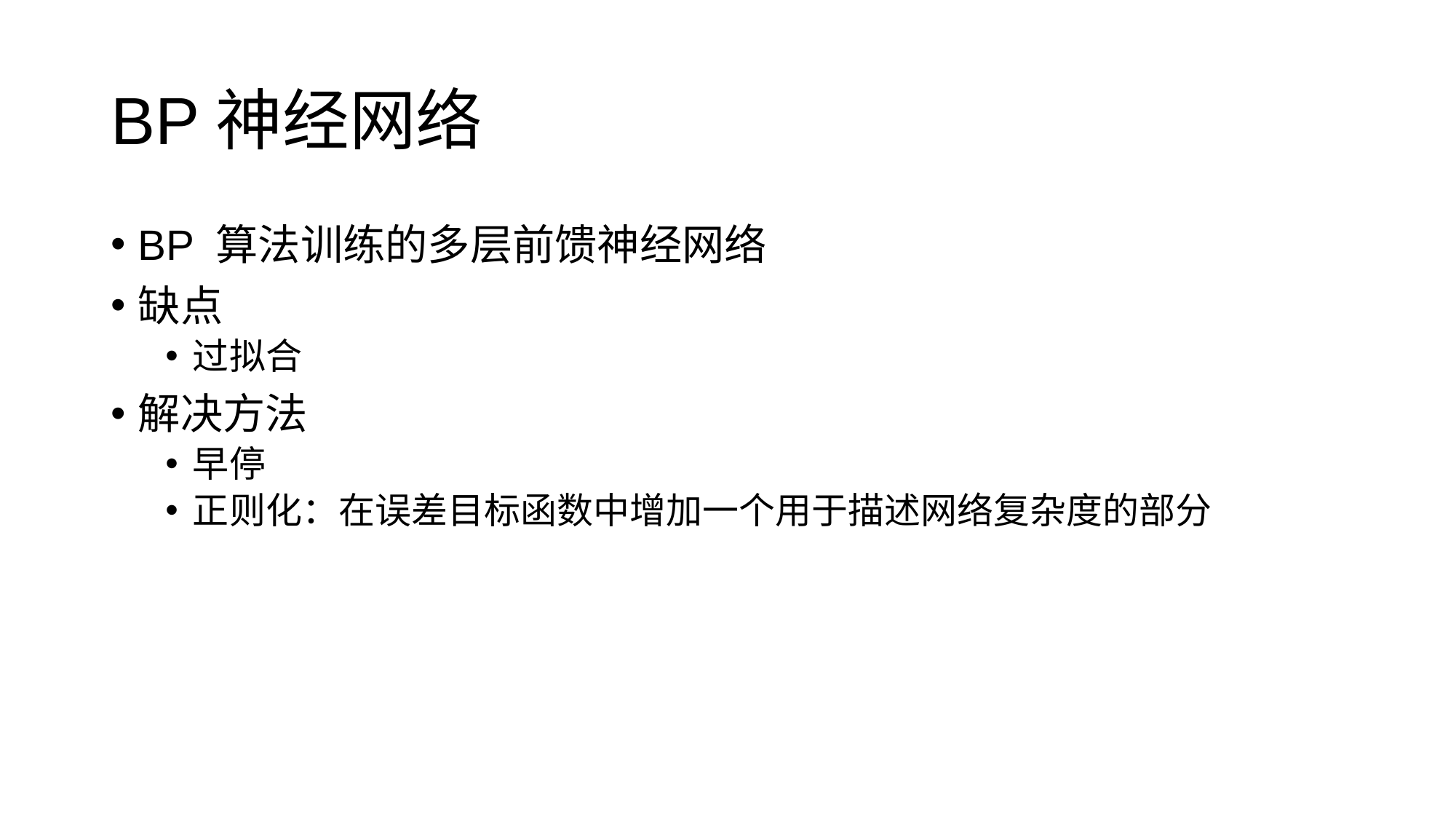

# BP神经网络
BP 算法训练的多层前馈神经网络
缺点
过拟合
解决方法
早停
正则化：在误差目标函数中增加一个用于描述网络复杂度的部分